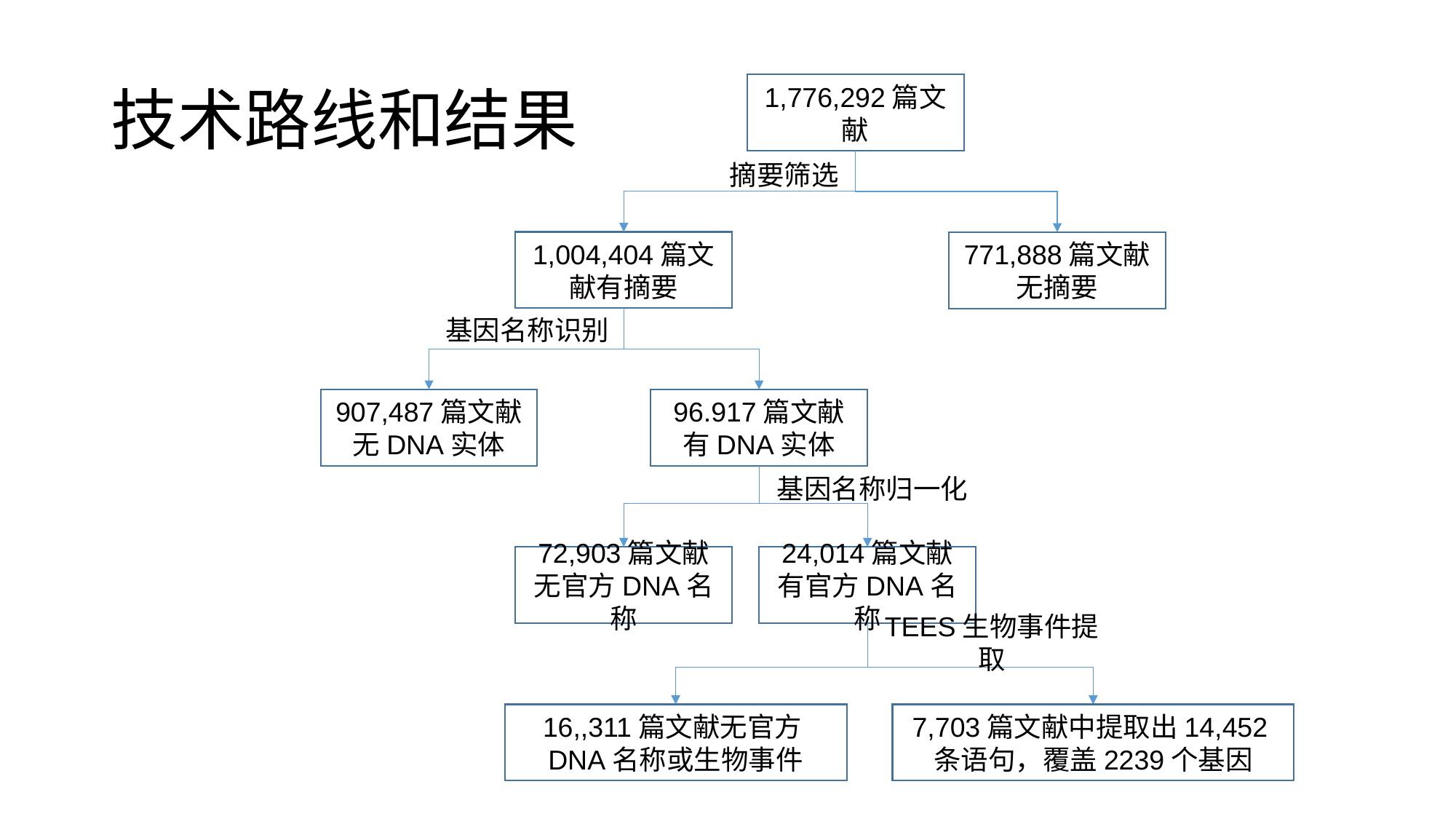

# 技术路线和结果
1,776,292篇文献
摘要筛选
1,004,404篇文献有摘要
771,888篇文献无摘要
基因名称识别
96.917篇文献有DNA实体
907,487篇文献无DNA实体
基因名称归一化
72,903篇文献无官方DNA名称
24,014篇文献有官方DNA名称
TEES生物事件提取
16,,311篇文献无官方DNA名称或生物事件
7,703篇文献中提取出14,452条语句，覆盖2239个基因